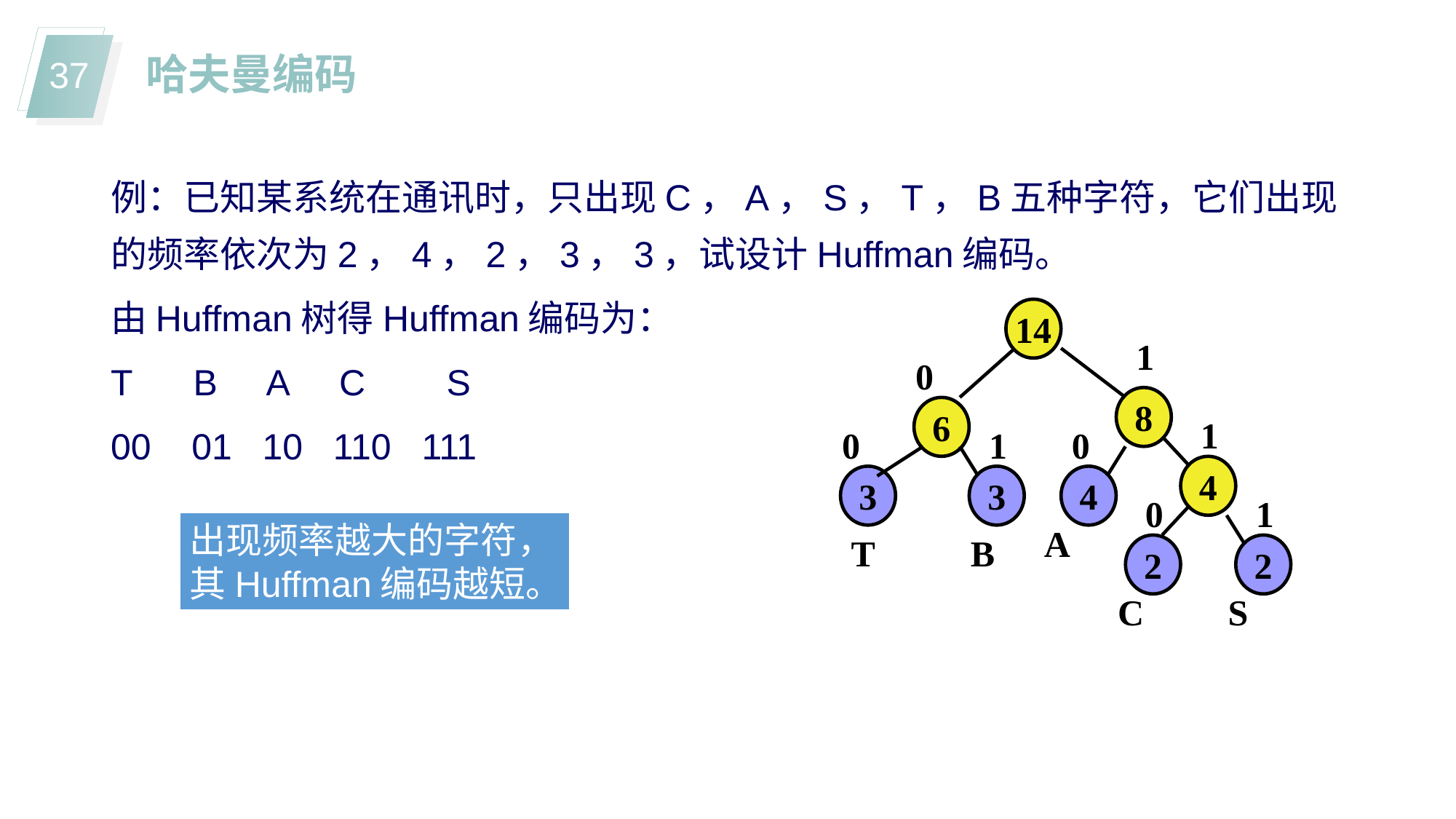

哈夫曼编码
例：已知某系统在通讯时，只出现C，A，S，T，B五种字符，它们出现的频率依次为2，4，2，3，3，试设计Huffman编码。
由Huffman树得Huffman编码为：
T      B     A     C        S
00    01   10   110   111
14
1
0

8
6
1
0
1
0

4
3
3
4
0
1

出现频率越大的字符，其Huffman编码越短。
 A

 T
 B
2
2
 C
 S